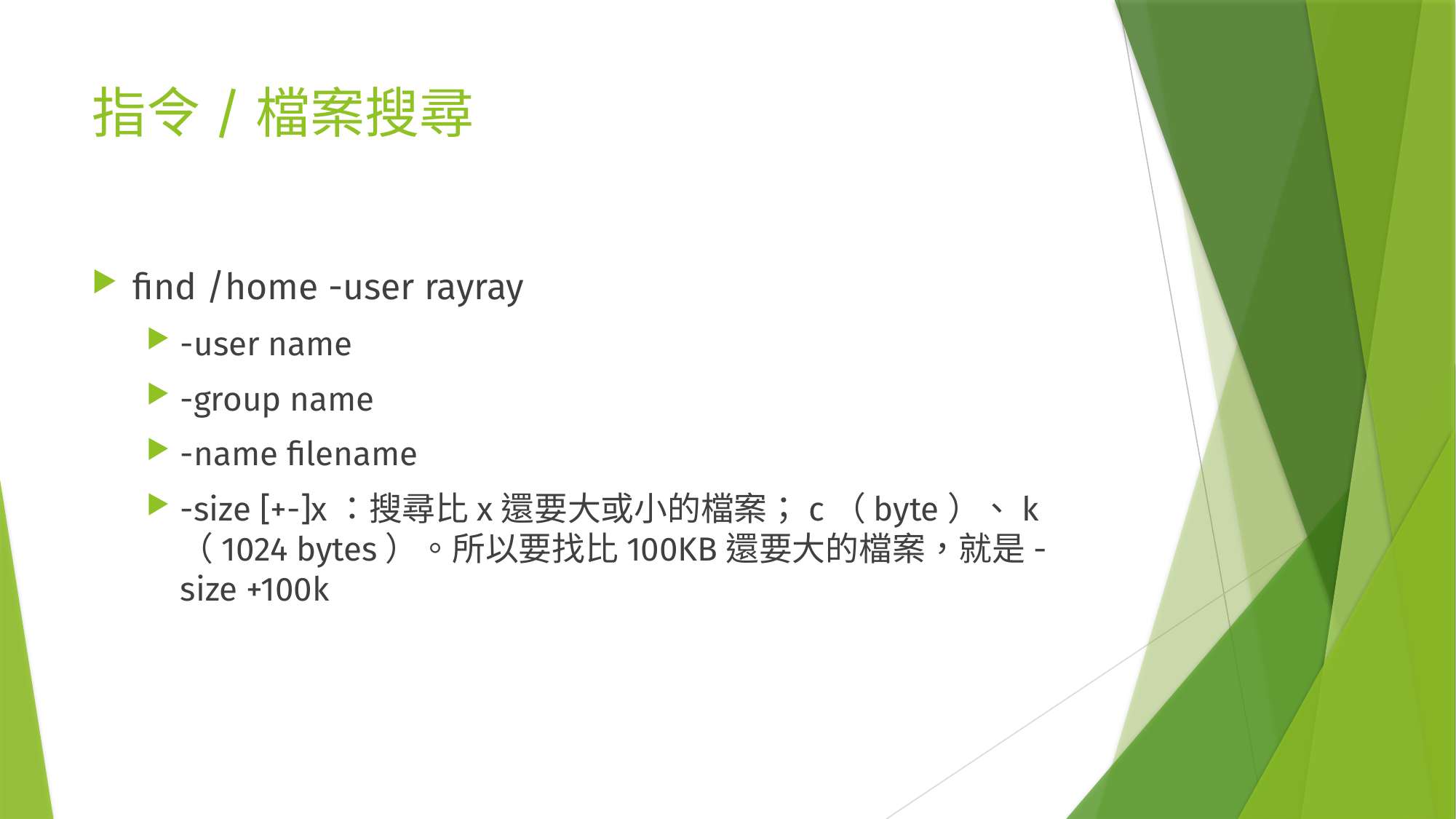

# 指令/檔案搜尋
find /home -user rayray
-user name
-group name
-name filename
-size [+-]x：搜尋比x還要大或小的檔案；c（byte）、k（1024 bytes）。所以要找比100KB還要大的檔案，就是-size +100k